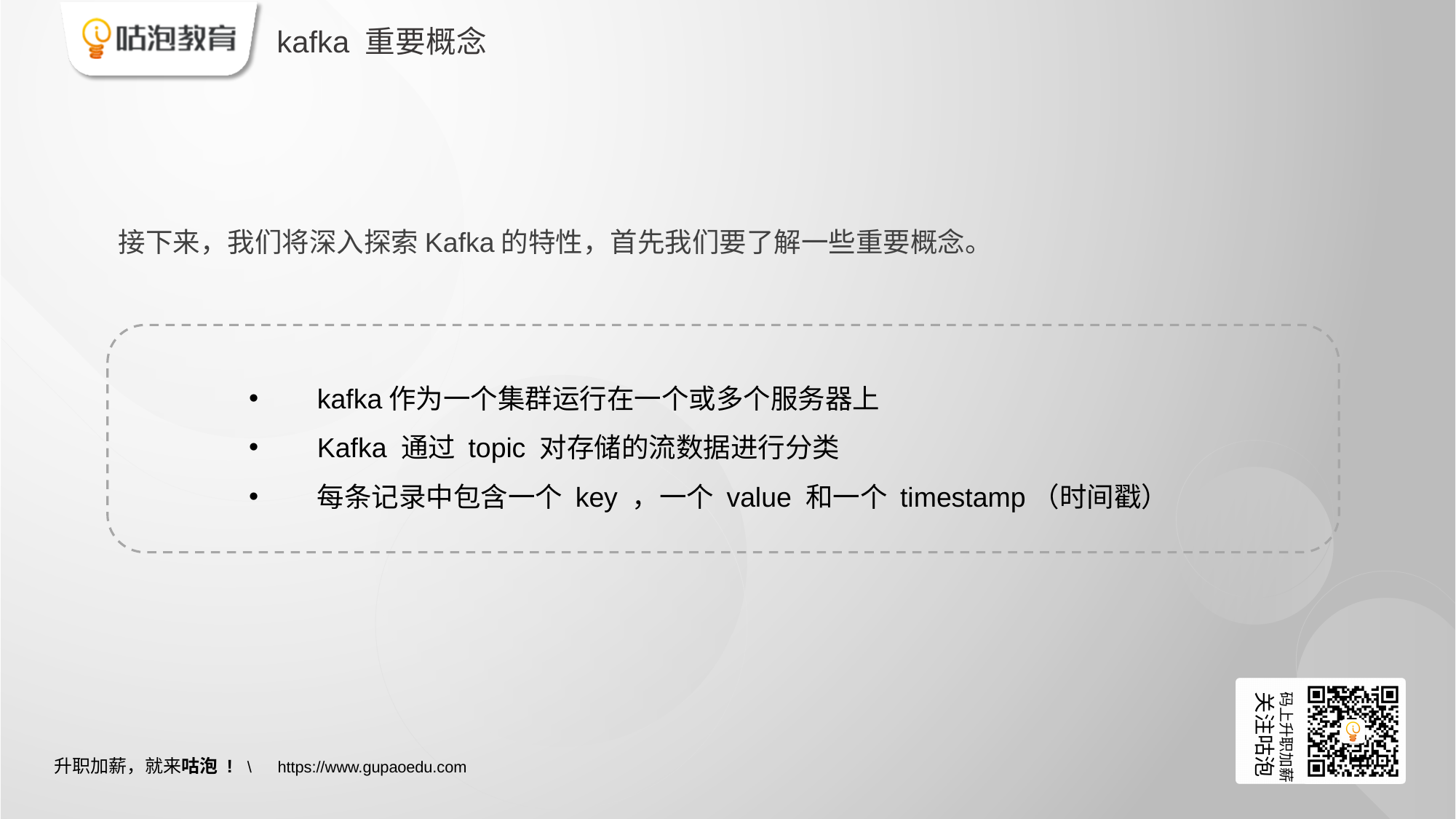

# kafka 重要概念
接下来，我们将深入探索Kafka的特性，首先我们要了解一些重要概念。

kafka作为一个集群运行在一个或多个服务器上
Kafka 通过 topic 对存储的流数据进行分类
每条记录中包含一个 key ，一个 value 和一个 timestamp（时间戳）